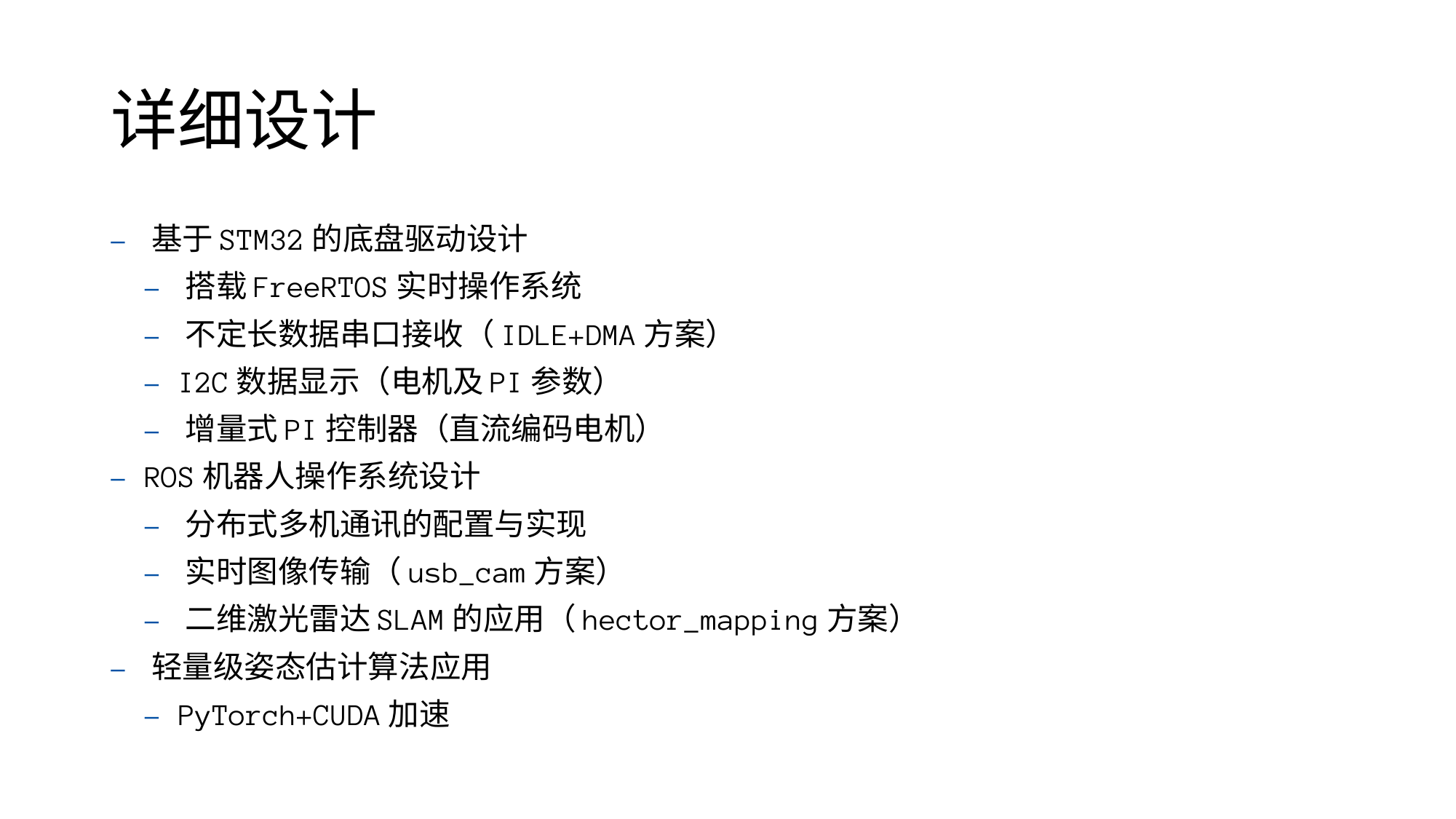

# 详细设计
- 基于STM32的底盘驱动设计
  - 搭载FreeRTOS实时操作系统
  - 不定长数据串口接收（IDLE+DMA方案）
  - I2C数据显示（电机及PI参数）
  - 增量式PI控制器（直流编码电机）
- ROS机器人操作系统设计
  - 分布式多机通讯的配置与实现
  - 实时图像传输（usb_cam方案）
  - 二维激光雷达SLAM的应用（hector_mapping方案）
- 轻量级姿态估计算法应用
  - PyTorch+CUDA加速